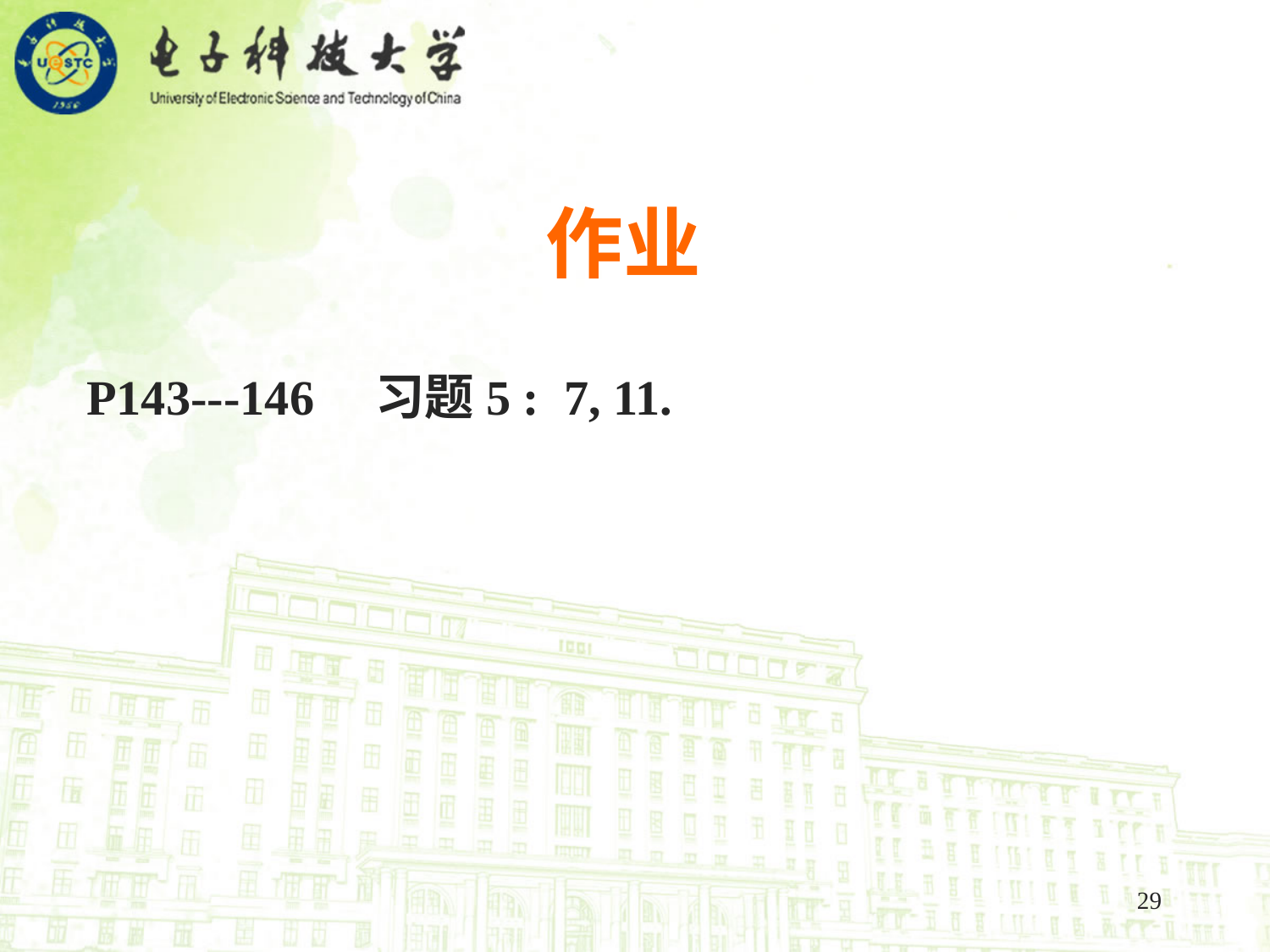

作业
  P143---146    习题5 :  7, 11.
29